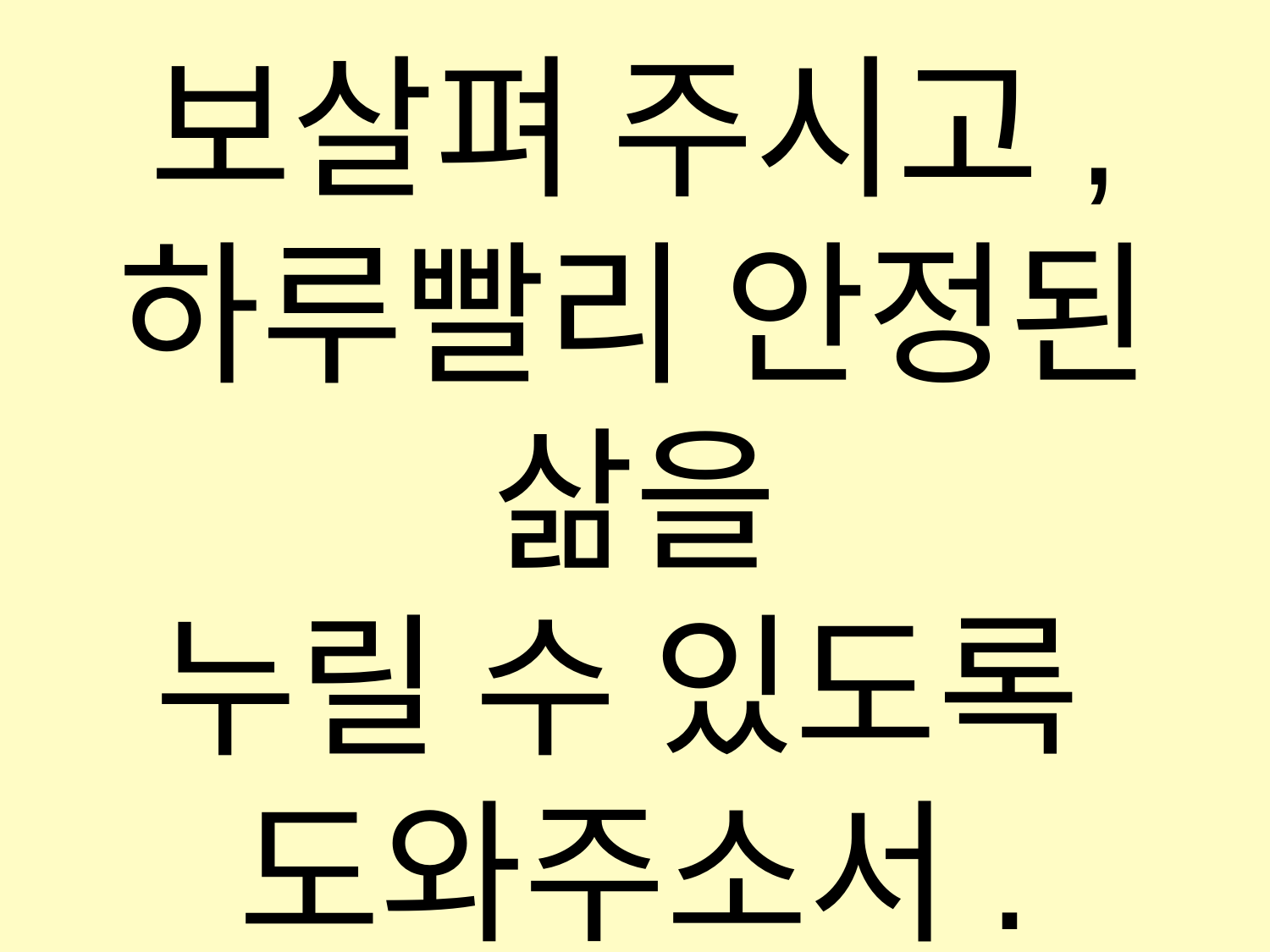

보살펴 주시고,
하루빨리 안정된 삶을
누릴 수 있도록
도와주소서.